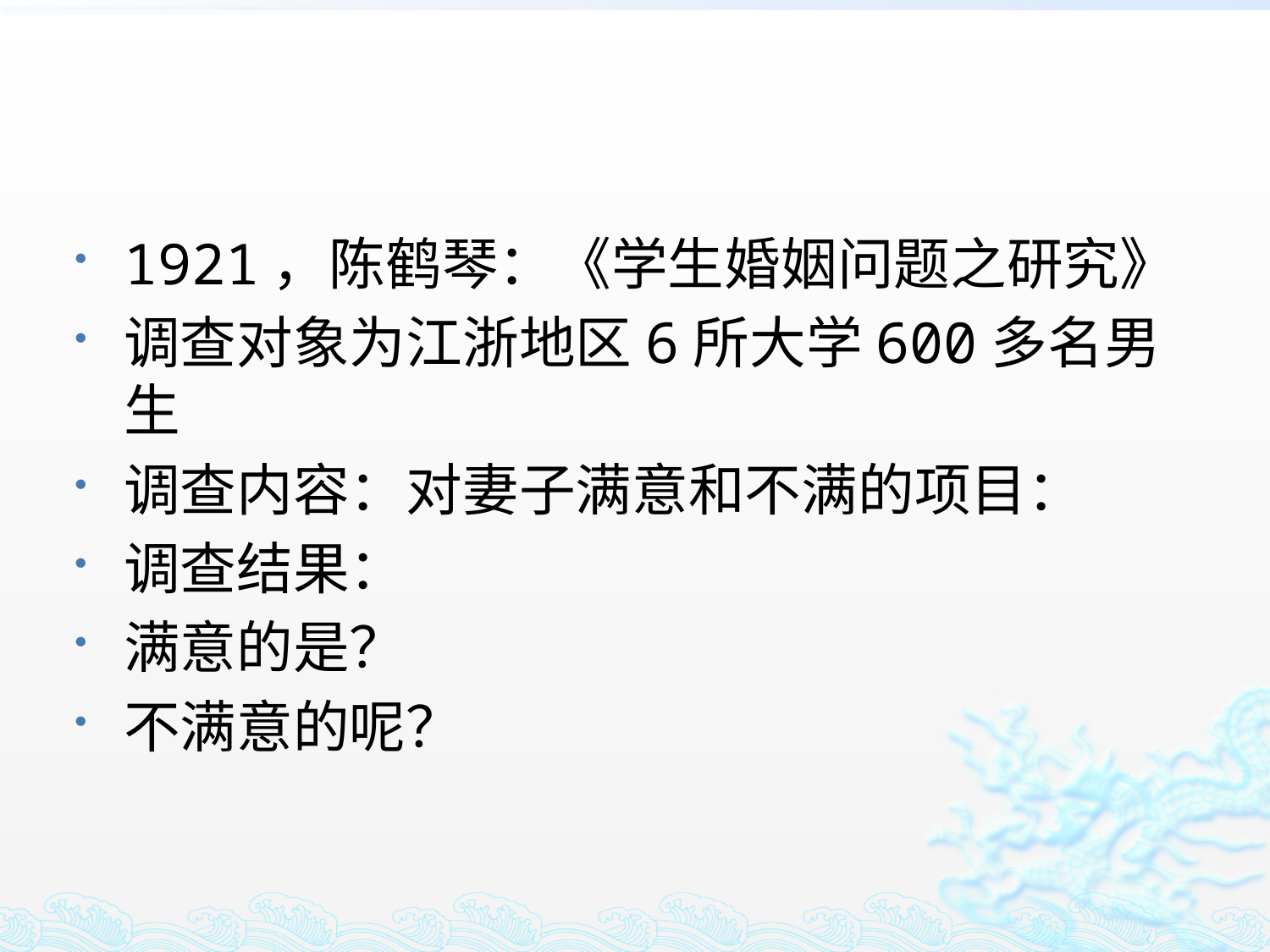

#
1921，陈鹤琴：《学生婚姻问题之研究》
调查对象为江浙地区6所大学600多名男生
调查内容：对妻子满意和不满的项目：
调查结果：
满意的是？
不满意的呢？